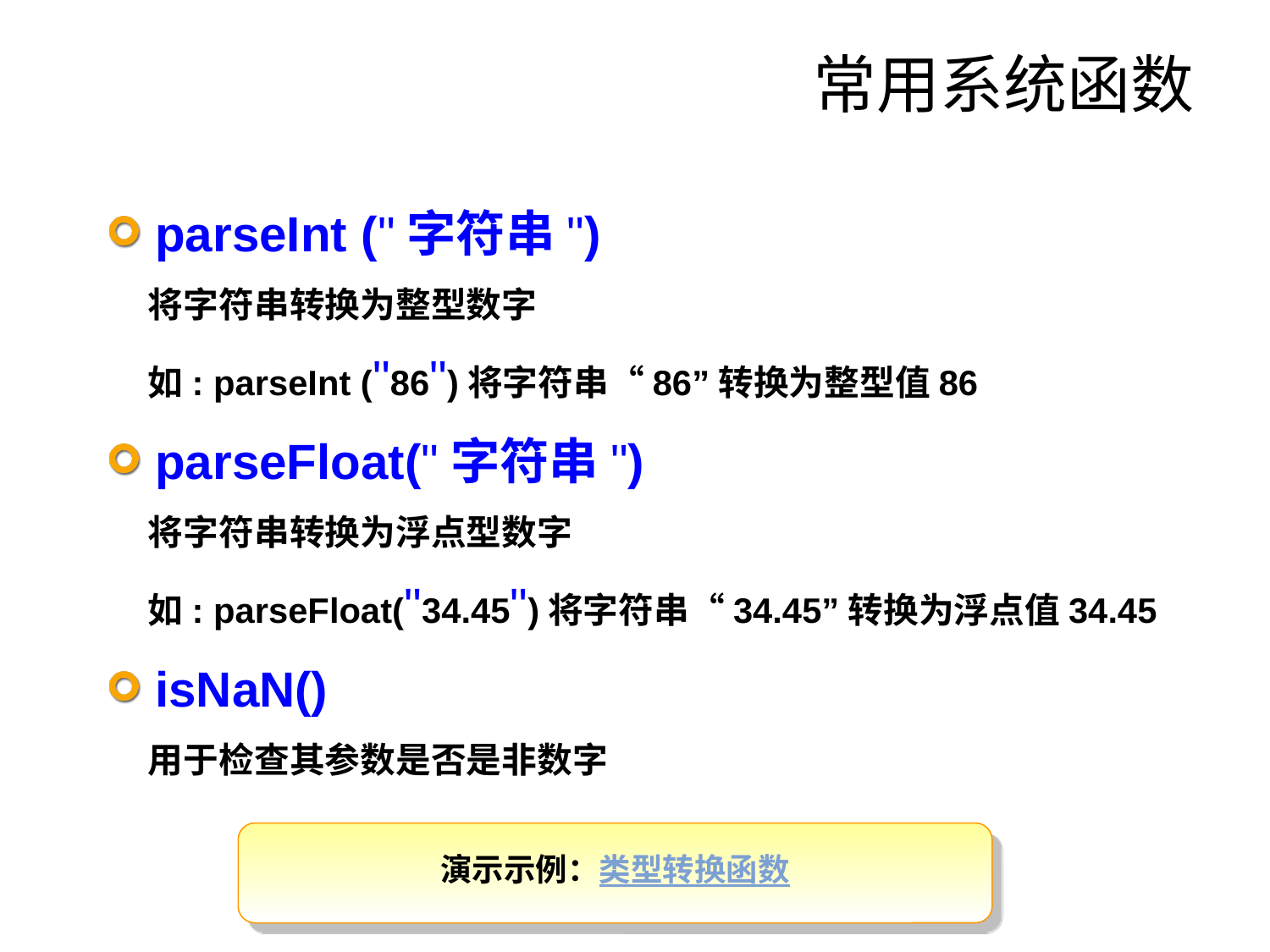

# 常用系统函数
parseInt ("字符串")
    将字符串转换为整型数字
    如: parseInt ("86")将字符串“86”转换为整型值86
parseFloat("字符串")
    将字符串转换为浮点型数字
    如: parseFloat("34.45")将字符串“34.45”转换为浮点值34.45
isNaN()
    用于检查其参数是否是非数字

演示示例：类型转换函数